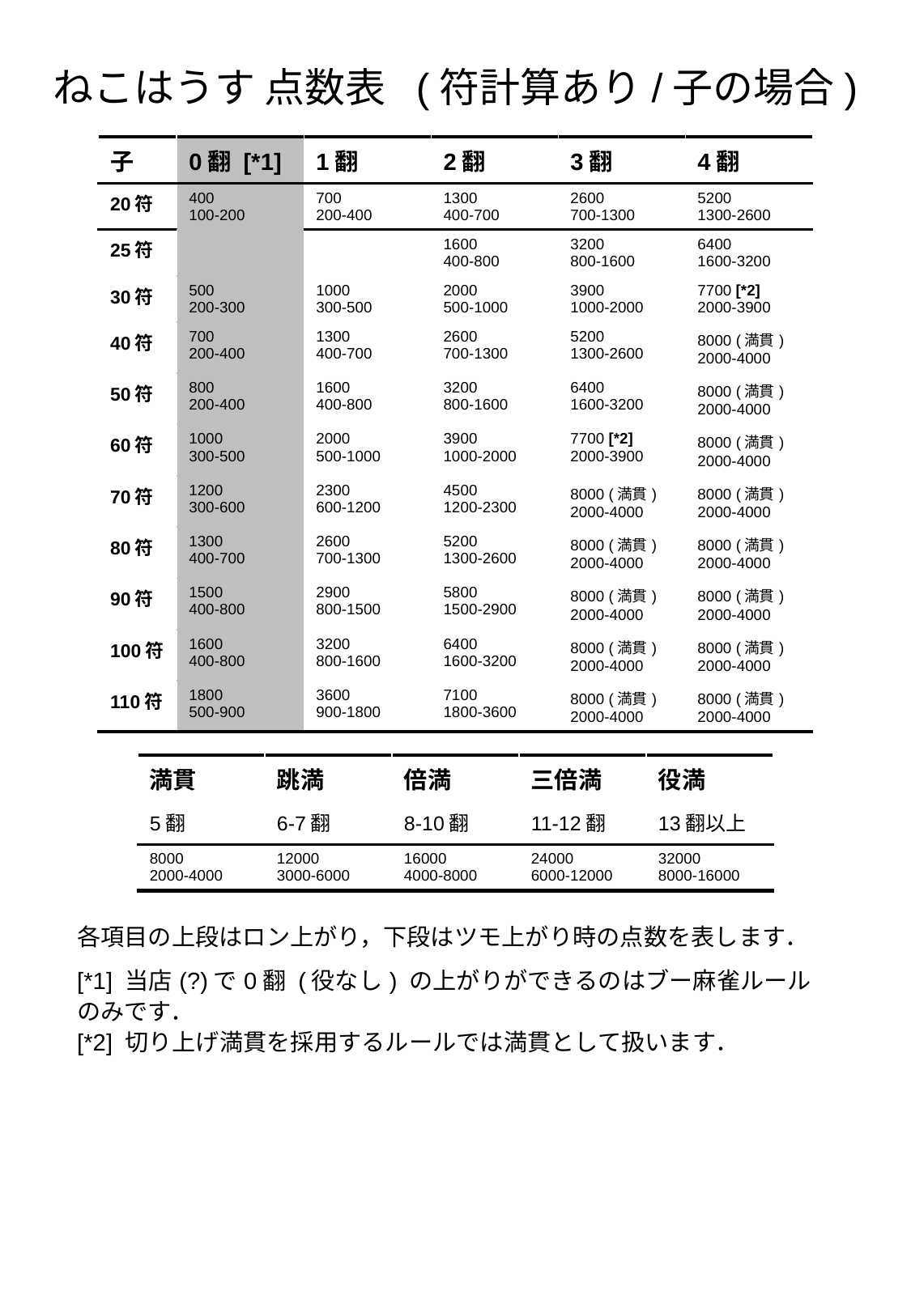

# ねこはうす 点数表 (符計算あり/子の場合)
| 子 | 0翻 [\*1] | 1翻 | 2翻 | 3翻 | 4翻 |
| --- | --- | --- | --- | --- | --- |
| 20符 | 400 100-200 | 700 200-400 | 1300 400-700 | 2600 700-1300 | 5200 1300-2600 |
| 25符 |  |  | 1600 400-800 | 3200 800-1600 | 6400 1600-3200 |
| 30符 | 500 200-300 | 1000 300-500 | 2000 500-1000 | 3900 1000-2000 | 7700 [\*2] 2000-3900 |
| 40符 | 700 200-400 | 1300 400-700 | 2600 700-1300 | 5200 1300-2600 | 8000 (満貫) 2000-4000 |
| 50符 | 800 200-400 | 1600 400-800 | 3200 800-1600 | 6400 1600-3200 | 8000 (満貫) 2000-4000 |
| 60符 | 1000 300-500 | 2000 500-1000 | 3900 1000-2000 | 7700 [\*2] 2000-3900 | 8000 (満貫) 2000-4000 |
| 70符 | 1200 300-600 | 2300 600-1200 | 4500 1200-2300 | 8000 (満貫) 2000-4000 | 8000 (満貫) 2000-4000 |
| 80符 | 1300 400-700 | 2600 700-1300 | 5200 1300-2600 | 8000 (満貫) 2000-4000 | 8000 (満貫) 2000-4000 |
| 90符 | 1500 400-800 | 2900 800-1500 | 5800 1500-2900 | 8000 (満貫) 2000-4000 | 8000 (満貫) 2000-4000 |
| 100符 | 1600 400-800 | 3200 800-1600 | 6400 1600-3200 | 8000 (満貫) 2000-4000 | 8000 (満貫) 2000-4000 |
| 110符 | 1800 500-900 | 3600 900-1800 | 7100 1800-3600 | 8000 (満貫) 2000-4000 | 8000 (満貫) 2000-4000 |
| 満貫 | 跳満 | 倍満 | 三倍満 | 役満 |
| --- | --- | --- | --- | --- |
| 5翻 | 6-7翻 | 8-10翻 | 11-12翻 | 13翻以上 |
| 8000 2000-4000 | 12000 3000-6000 | 16000 4000-8000 | 24000 6000-12000 | 32000 8000-16000 |
各項目の上段はロン上がり，下段はツモ上がり時の点数を表します．
[*1] 当店(?)で0翻 (役なし) の上がりができるのはブー麻雀ルールのみです．
[*2] 切り上げ満貫を採用するルールでは満貫として扱います．